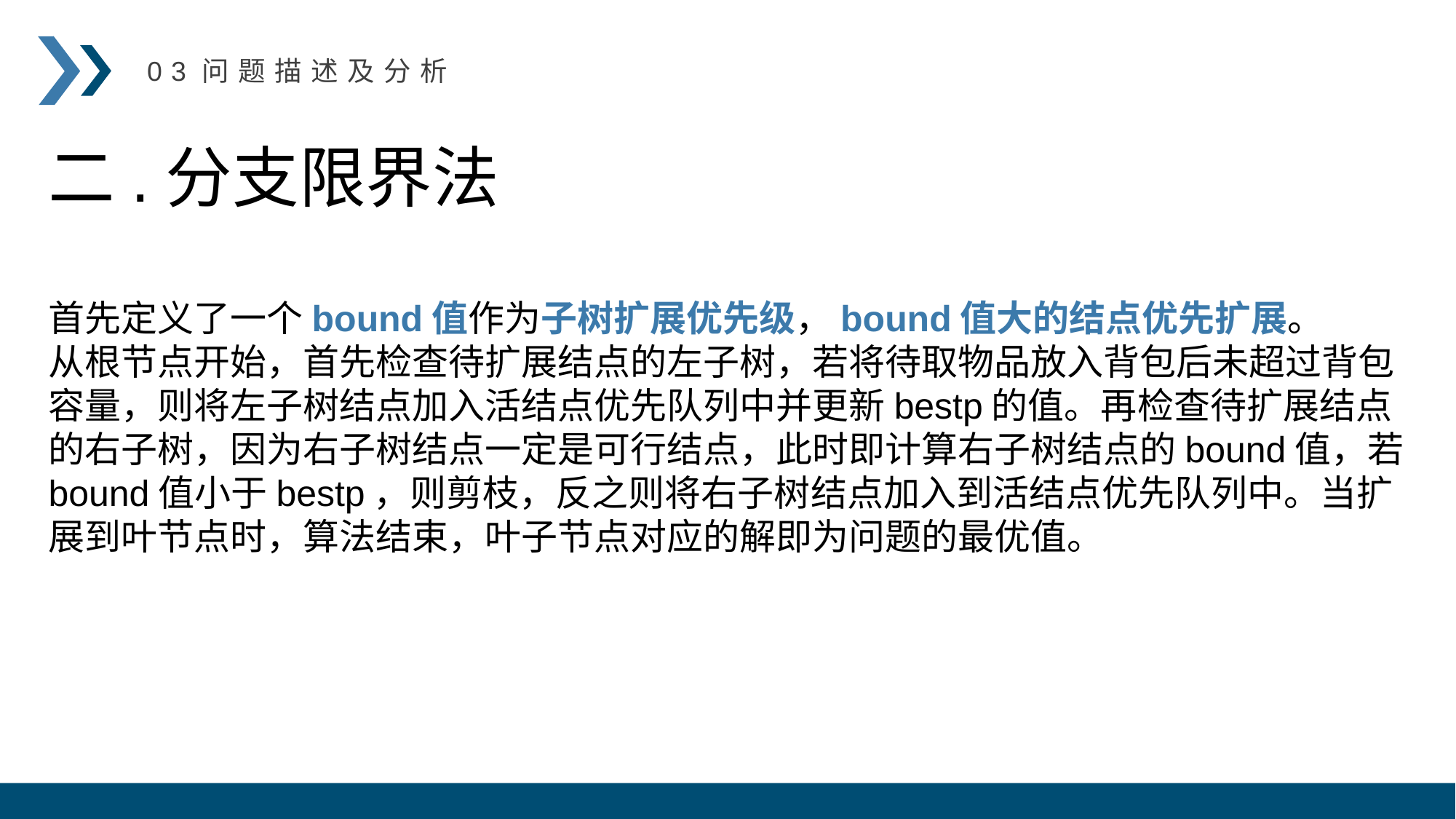

03问题描述及分析

二.分支限界法

首先定义了一个bound值作为子树扩展优先级，bound值大的结点优先扩展。
从根节点开始，首先检查待扩展结点的左子树，若将待取物品放入背包后未超过背包容量，则将左子树结点加入活结点优先队列中并更新bestp的值。再检查待扩展结点的右子树，因为右子树结点一定是可行结点，此时即计算右子树结点的bound值，若bound值小于bestp，则剪枝，反之则将右子树结点加入到活结点优先队列中。当扩展到叶节点时，算法结束，叶子节点对应的解即为问题的最优值。